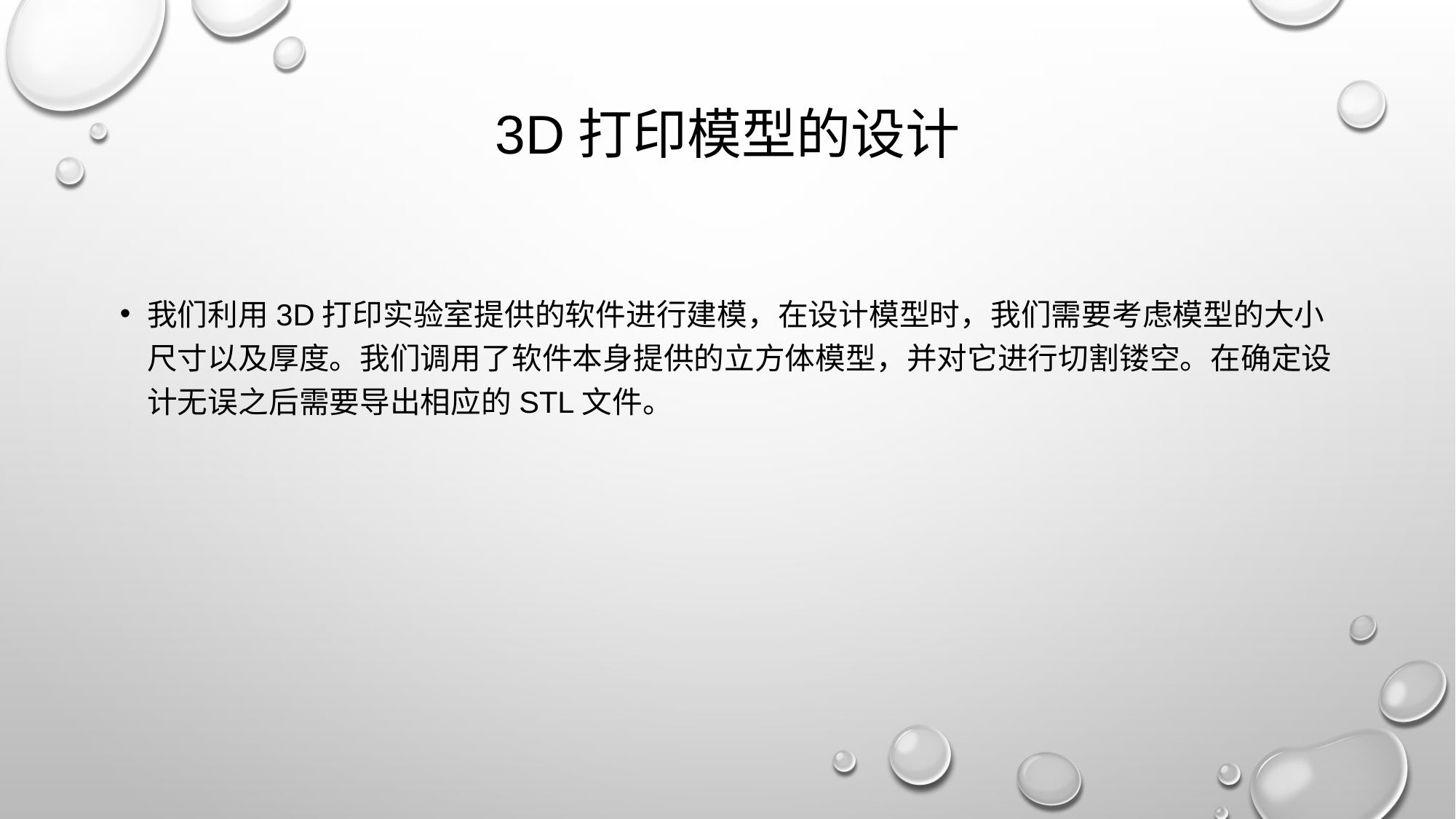

# 3D打印模型的设计
我们利用3D打印实验室提供的软件进行建模，在设计模型时，我们需要考虑模型的大小尺寸以及厚度。我们调用了软件本身提供的立方体模型，并对它进行切割镂空。在确定设计无误之后需要导出相应的stl文件。